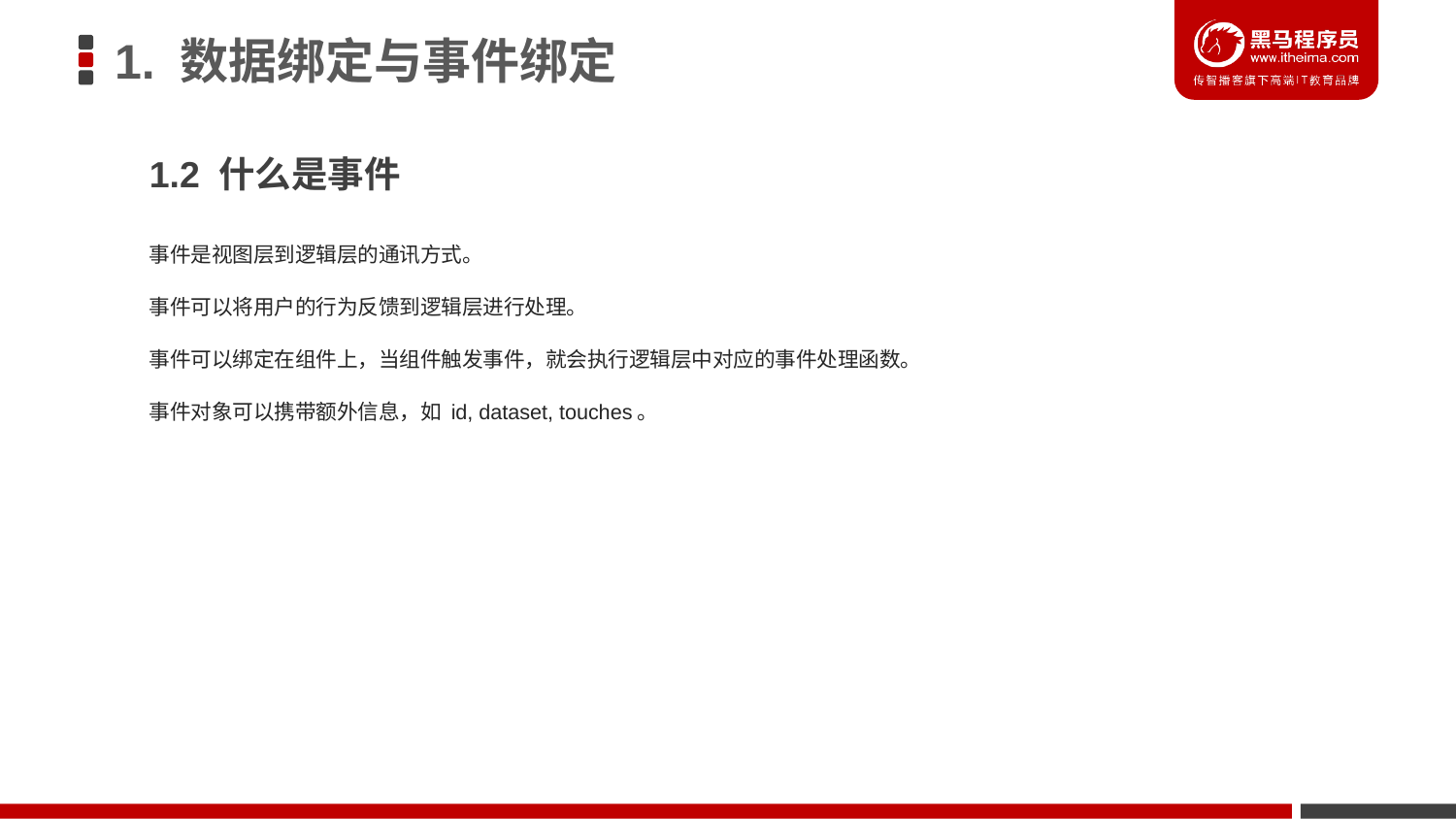

# 1. 数据绑定与事件绑定
1.2 什么是事件
事件是视图层到逻辑层的通讯方式。
事件可以将用户的行为反馈到逻辑层进行处理。
事件可以绑定在组件上，当组件触发事件，就会执行逻辑层中对应的事件处理函数。
事件对象可以携带额外信息，如 id, dataset, touches。